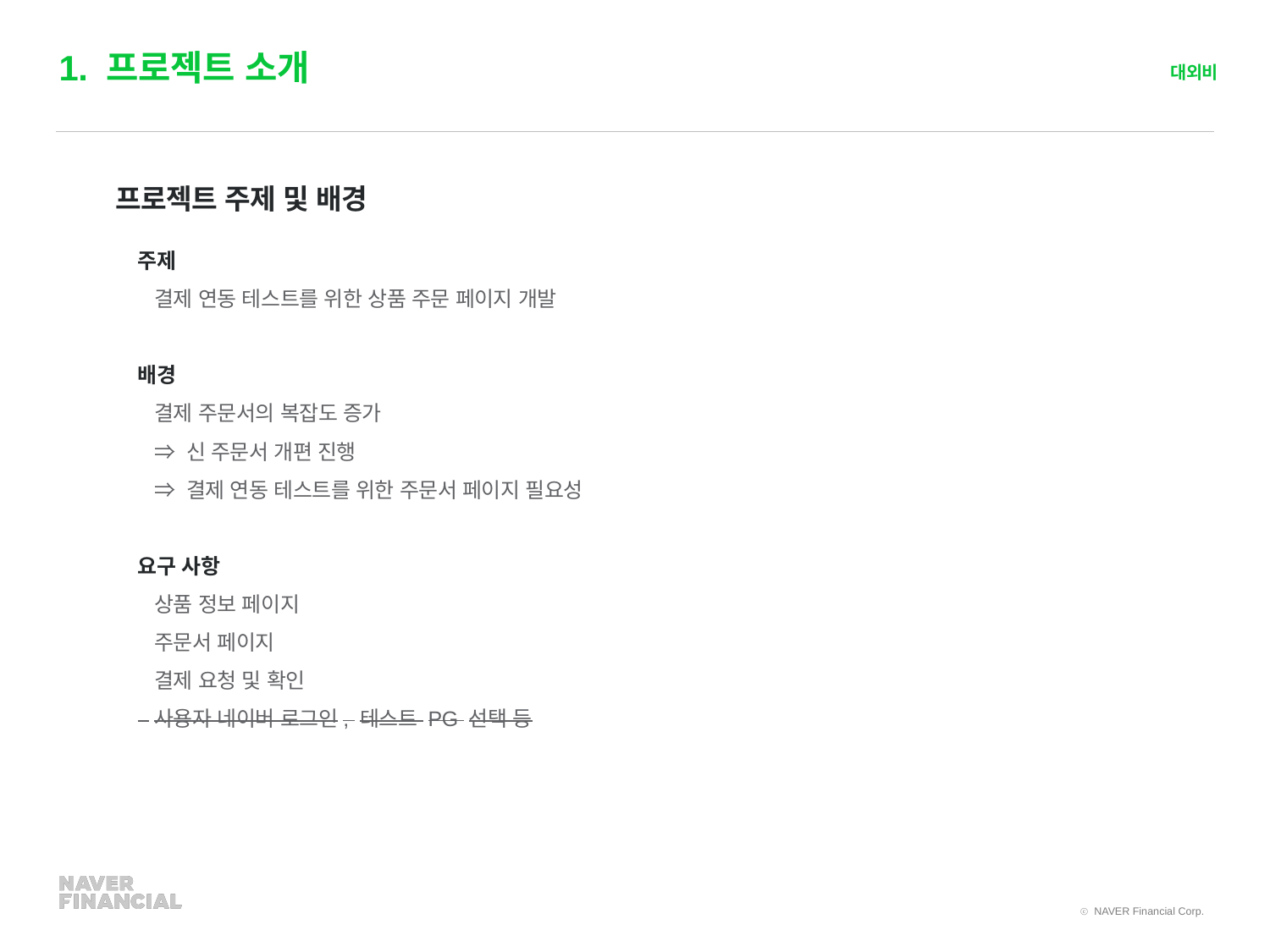

1. 프로젝트 소개
대외비
프로젝트 주제 및 배경
주제
  결제 연동 테스트를 위한 상품 주문 페이지 개발

배경
  결제 주문서의 복잡도 증가
   ⇒ 신 주문서 개편 진행
   ⇒ 결제 연동 테스트를 위한 주문서 페이지 필요성

요구 사항
  상품 정보 페이지
  주문서 페이지
  결제 요청 및 확인
  사용자 네이버 로그인, 테스트 PG 선택 등